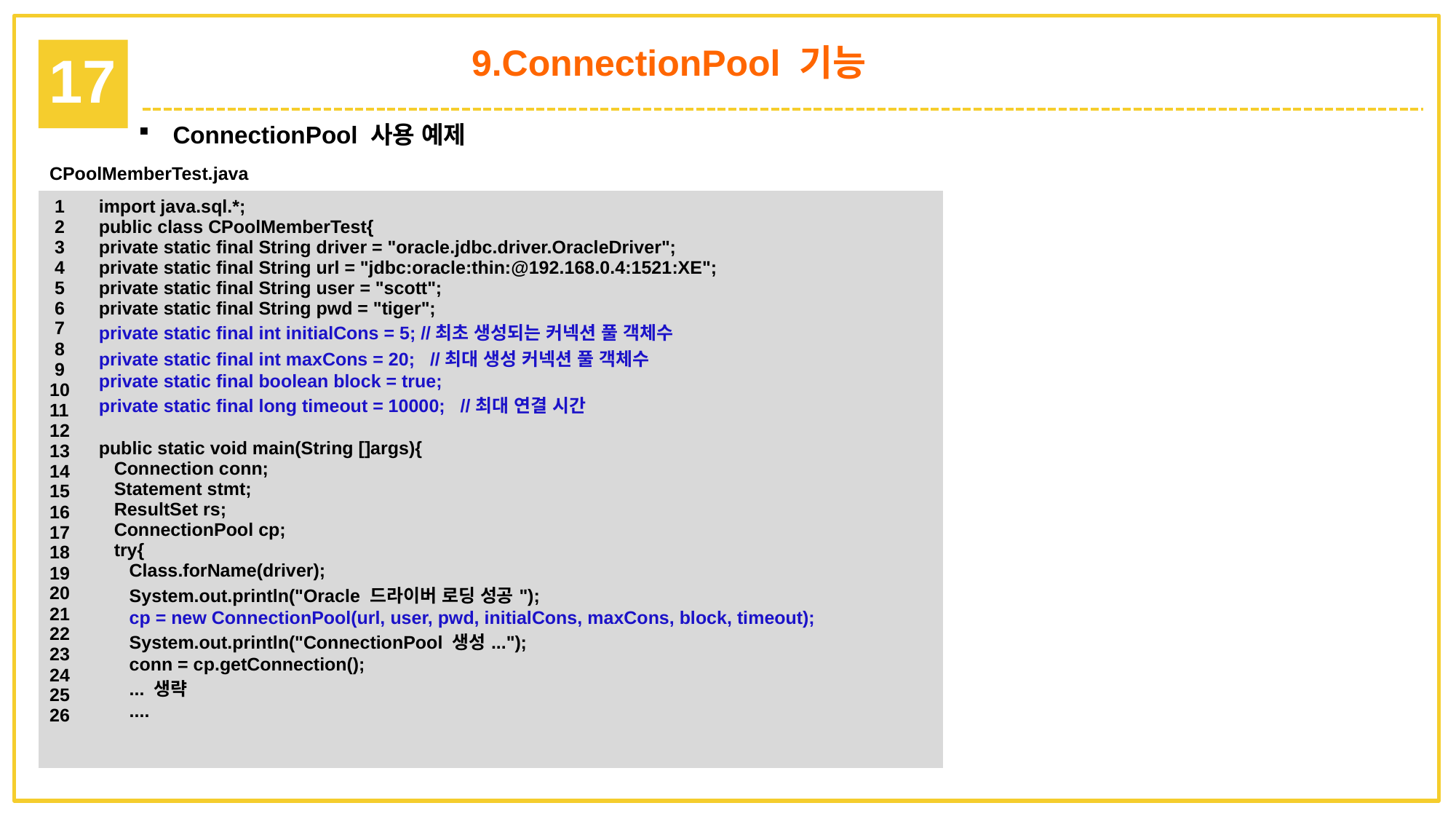

9.ConnectionPool 기능
17

ConnectionPool 사용 예제
| CPoolMemberTest.java |  |
| --- | --- |
| 1 2 3 4 5 6 7 8 9 10 11 12 13 14 15 16 17 18 19 20 21 22 23 24 25 26 | import java.sql.\*; public class CPoolMemberTest{ private static final String driver = "oracle.jdbc.driver.OracleDriver"; private static final String url = "jdbc:oracle:thin:@192.168.0.4:1521:XE"; private static final String user = "scott"; private static final String pwd = "tiger"; private static final int initialCons = 5; //최초 생성되는 커넥션 풀 객체수 private static final int maxCons = 20; //최대 생성 커넥션 풀 객체수 private static final boolean block = true; private static final long timeout = 10000; //최대 연결 시간 public static void main(String []args){ Connection conn; Statement stmt; ResultSet rs; ConnectionPool cp; try{ Class.forName(driver); System.out.println("Oracle 드라이버 로딩 성공"); cp = new ConnectionPool(url, user, pwd, initialCons, maxCons, block, timeout); System.out.println("ConnectionPool 생성..."); conn = cp.getConnection(); ... 생략 .... |